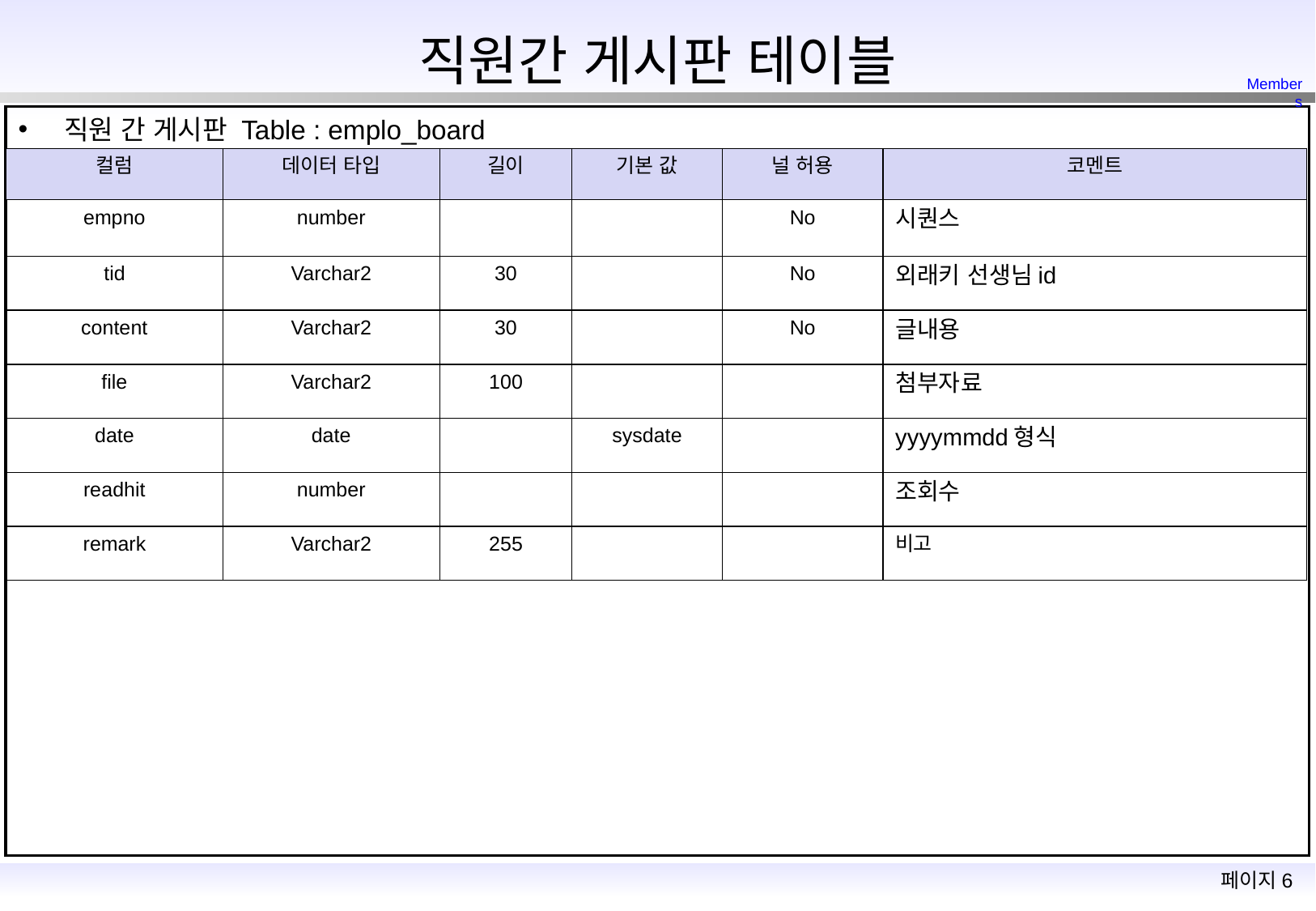

직원간 게시판 테이블
Members
직원 간 게시판 Table : emplo_board
| 컬럼 | 데이터 타입 | 길이 | 기본 값 | 널 허용 | 코멘트 |
| --- | --- | --- | --- | --- | --- |
| empno | number |  |  | No | 시퀀스 |
| tid | Varchar2 | 30 |  | No | 외래키 선생님id |
| content | Varchar2 | 30 |  | No | 글내용 |
| file | Varchar2 | 100 |  |  | 첨부자료 |
| date | date |  | sysdate |  | yyyymmdd형식 |
| readhit | number |  |  |  | 조회수 |
| remark | Varchar2 | 255 |  |  | 비고 |